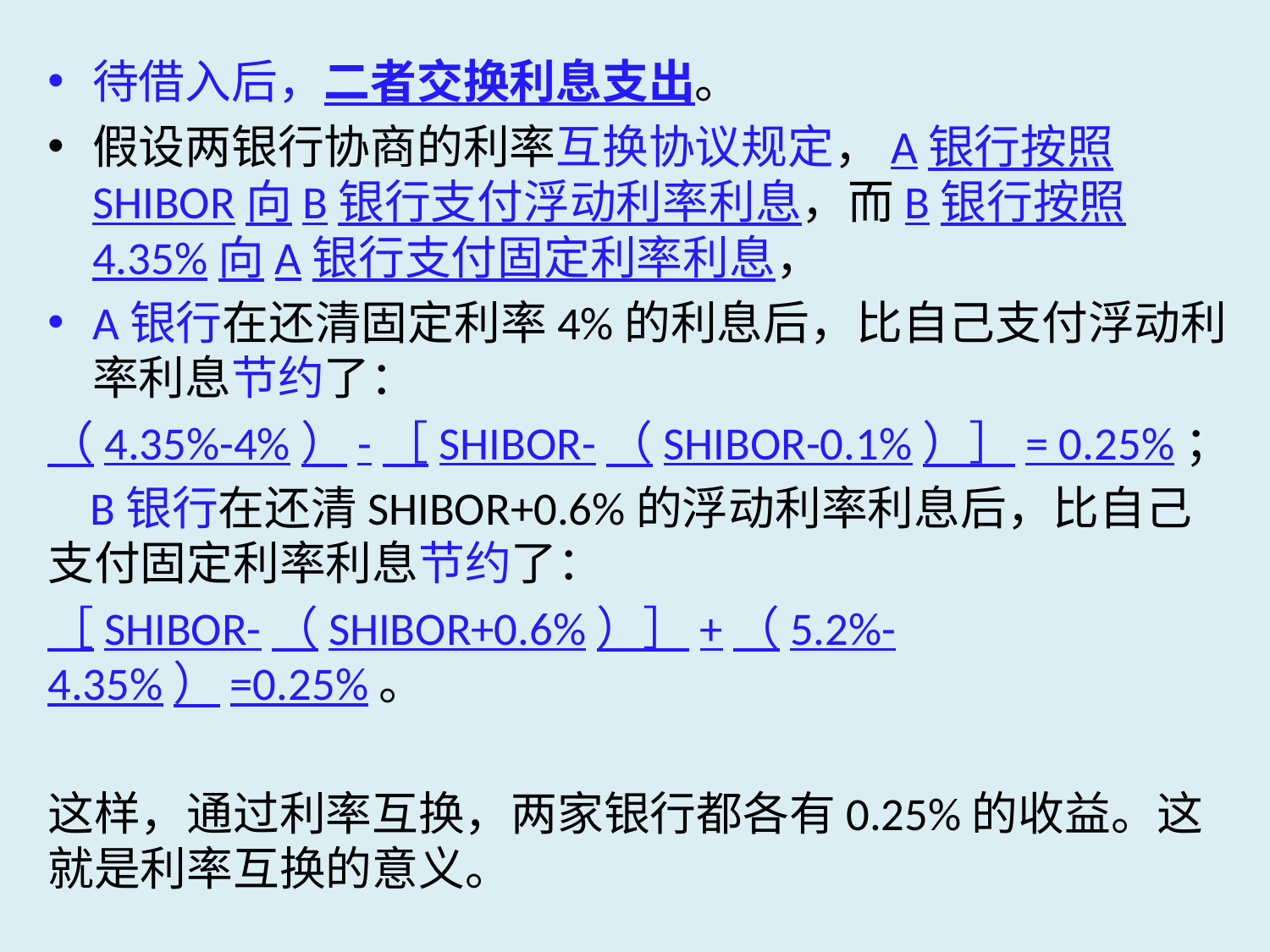

待借入后，二者交换利息支出。
假设两银行协商的利率互换协议规定，A银行按照SHIBOR向B银行支付浮动利率利息，而B银行按照4.35%向A银行支付固定利率利息，
A银行在还清固定利率4%的利息后，比自己支付浮动利率利息节约了：
（4.35%-4%）-［SHIBOR-（SHIBOR-0.1%）］= 0.25%；
    B银行在还清SHIBOR+0.6%的浮动利率利息后，比自己支付固定利率利息节约了：
［SHIBOR-（SHIBOR+0.6%）］+（5.2%-4.35%）=0.25%。

这样，通过利率互换，两家银行都各有0.25%的收益。这就是利率互换的意义。